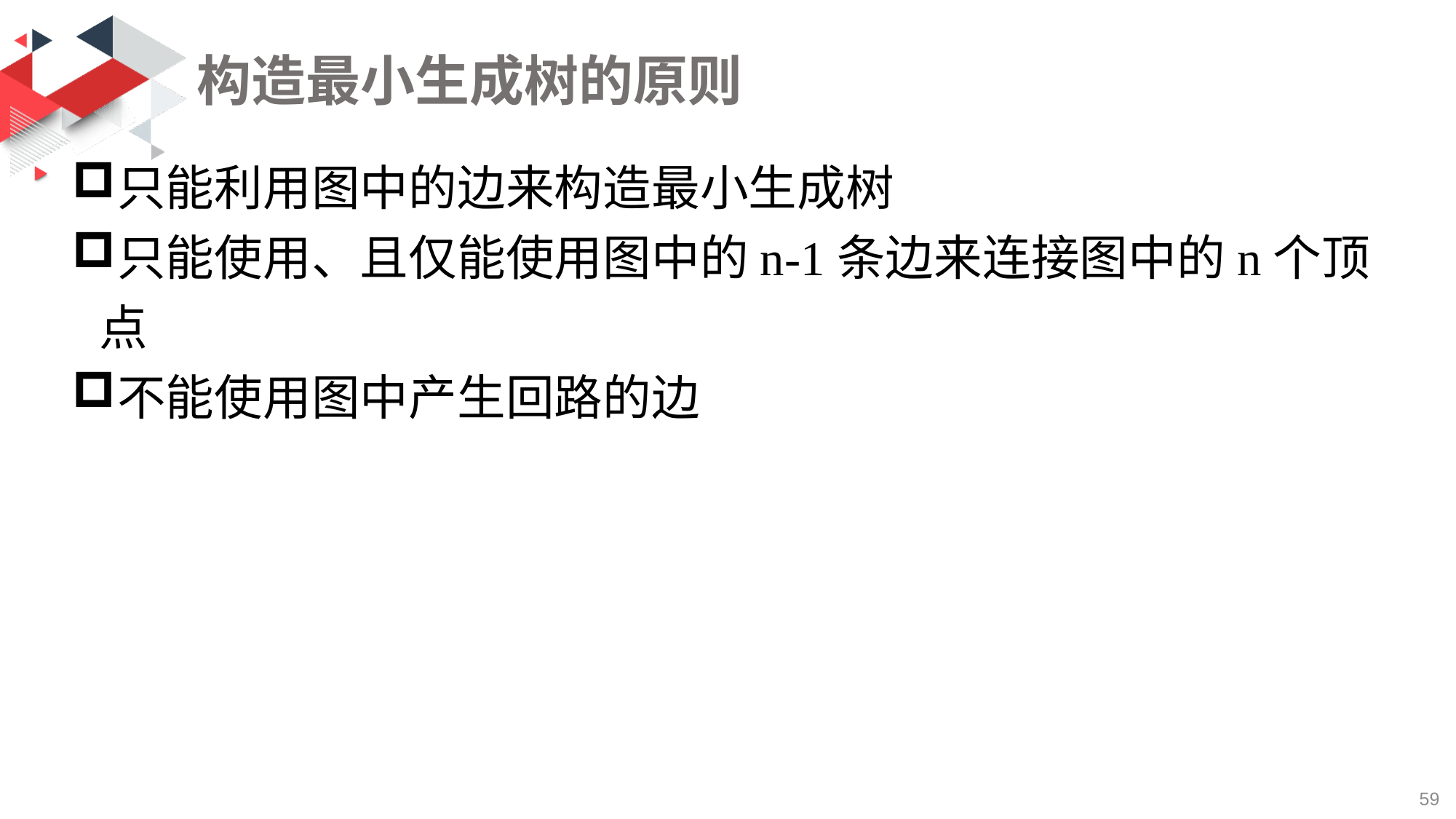

# 构造最小生成树的原则
只能利用图中的边来构造最小生成树
只能使用、且仅能使用图中的n-1条边来连接图中的n个顶点
不能使用图中产生回路的边
59